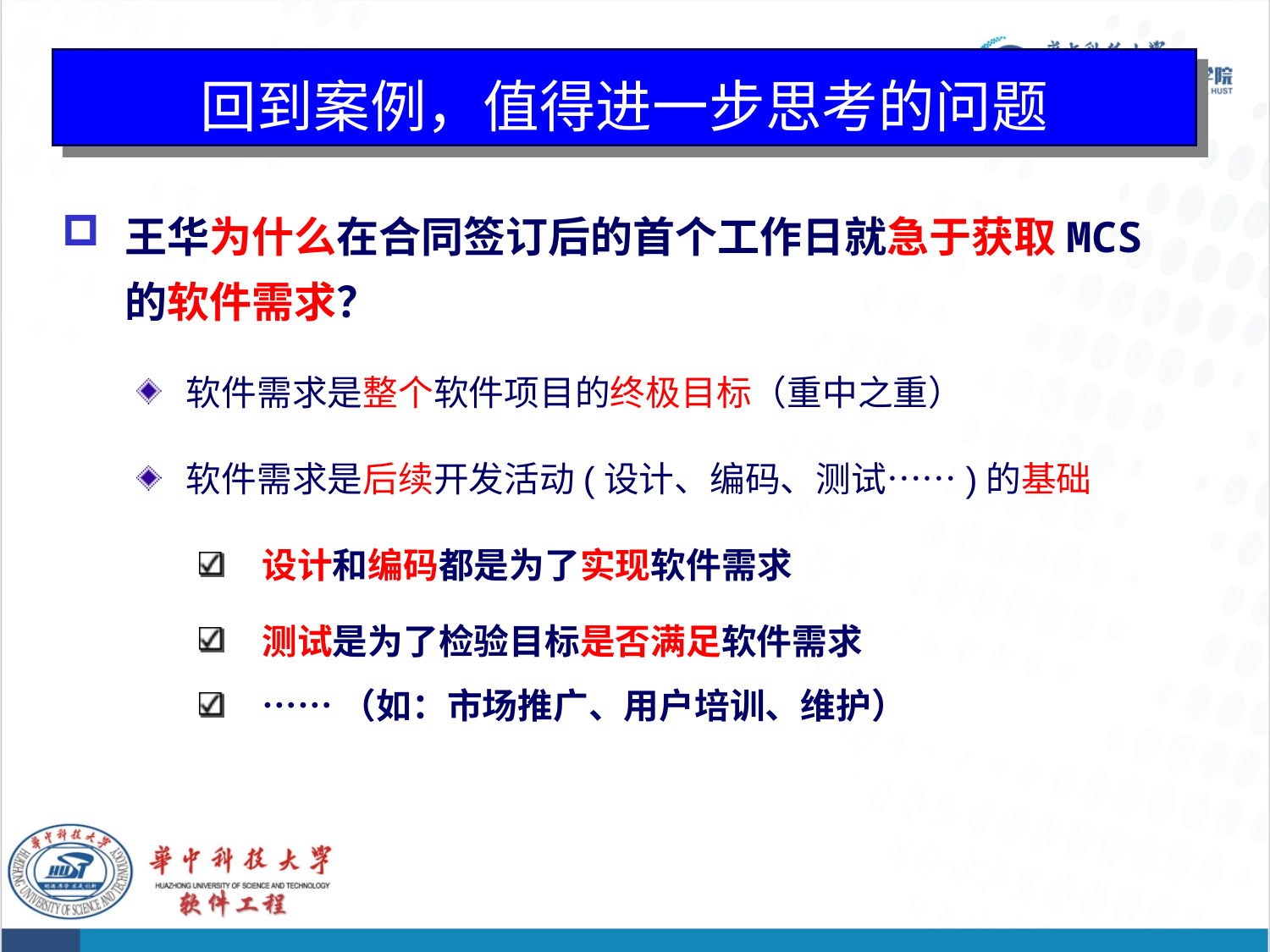

# 回到案例，值得进一步思考的问题
王华为什么在合同签订后的首个工作日就急于获取MCS的软件需求？
软件需求是整个软件项目的终极目标（重中之重）
软件需求是后续开发活动(设计、编码、测试……)的基础
设计和编码都是为了实现软件需求
测试是为了检验目标是否满足软件需求
……（如：市场推广、用户培训、维护）